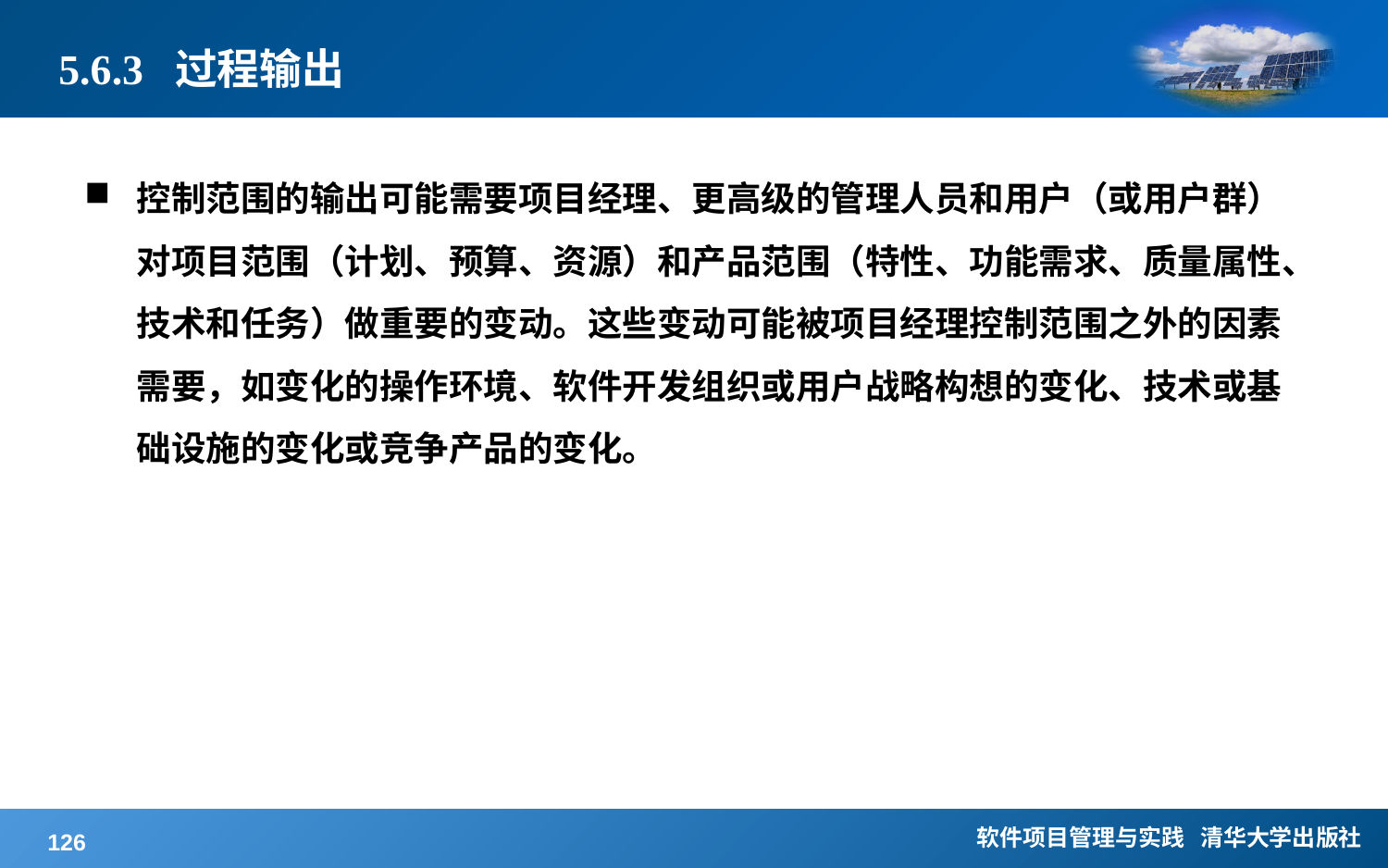

# 5.6.3  过程输出
控制范围的输出可能需要项目经理、更高级的管理人员和用户（或用户群）对项目范围（计划、预算、资源）和产品范围（特性、功能需求、质量属性、技术和任务）做重要的变动。这些变动可能被项目经理控制范围之外的因素需要，如变化的操作环境、软件开发组织或用户战略构想的变化、技术或基础设施的变化或竞争产品的变化。